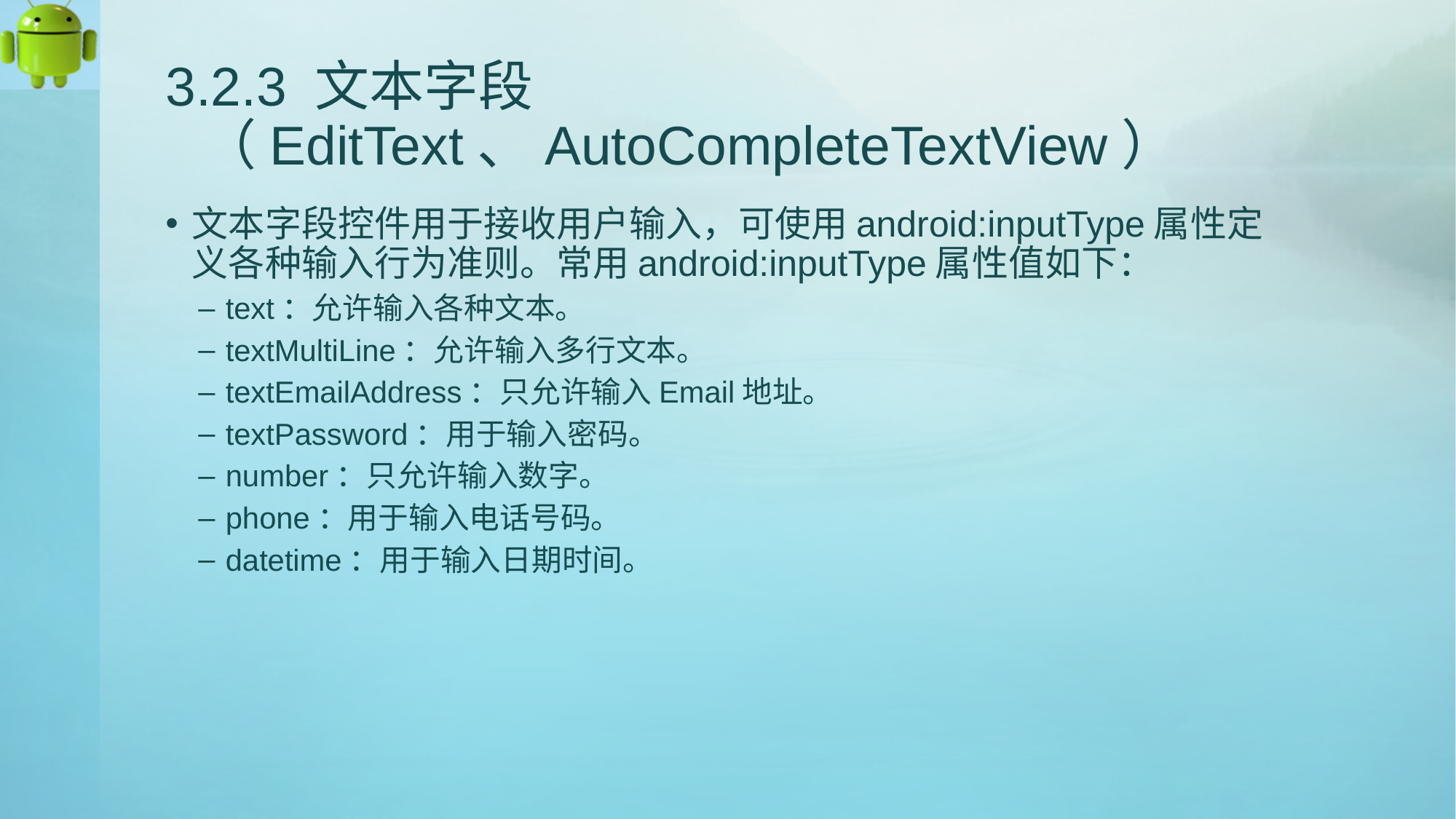

# 3.2.3 文本字段 （EditText、AutoCompleteTextView）
文本字段控件用于接收用户输入，可使用android:inputType属性定义各种输入行为准则。常用android:inputType属性值如下：
text：允许输入各种文本。
textMultiLine：允许输入多行文本。
textEmailAddress：只允许输入Email地址。
textPassword：用于输入密码。
number：只允许输入数字。
phone：用于输入电话号码。
datetime：用于输入日期时间。